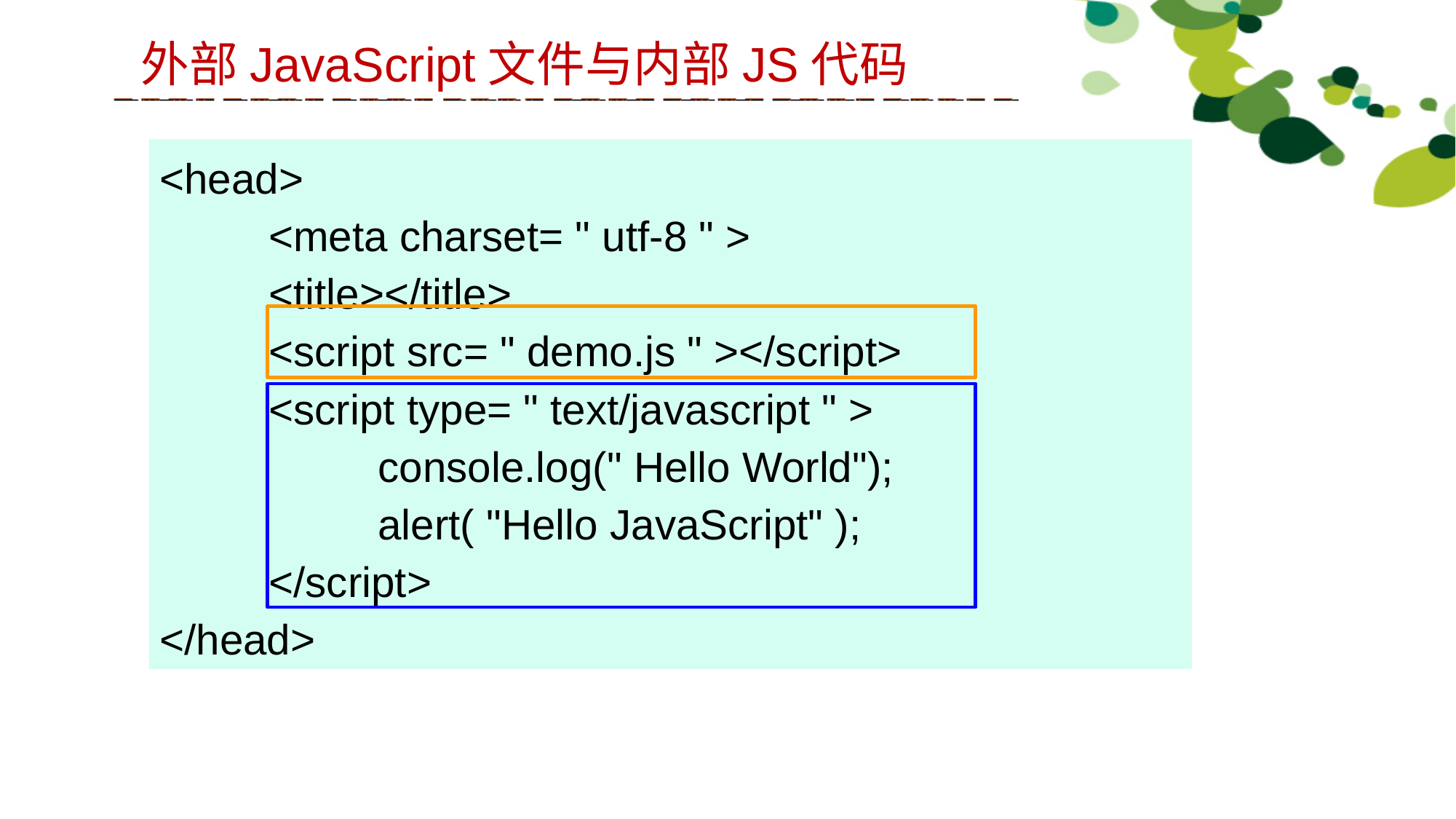

外部JavaScript文件与内部JS代码

<head>
	<meta charset= " utf-8 " >
	<title></title>
	<script src= " demo.js " ></script>
	<script type= " text/javascript " >
		console.log(" Hello World");
		alert( "Hello JavaScript" );
	</script>
</head>